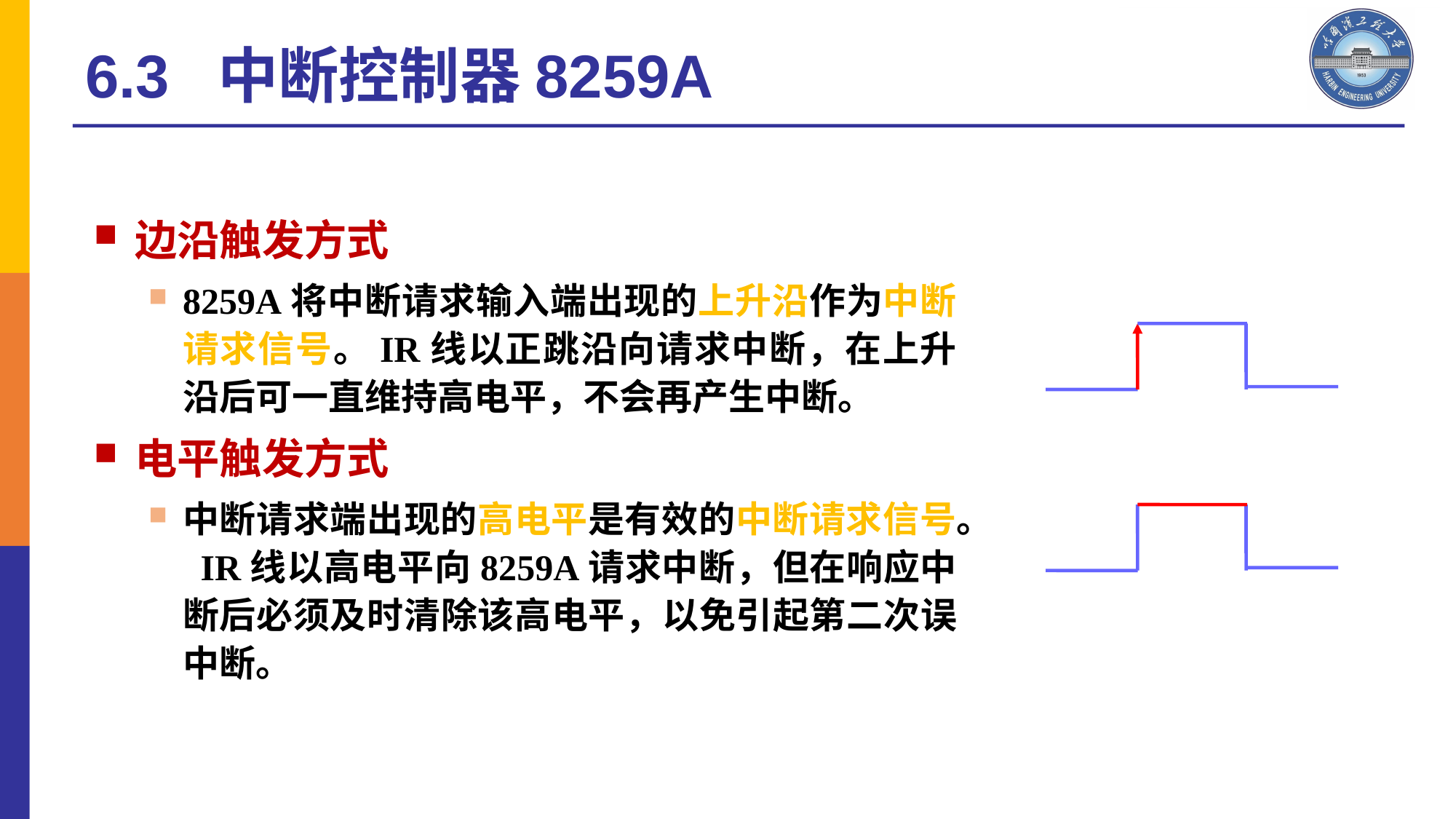

# 6.3  中断控制器8259A
边沿触发方式
8259A将中断请求输入端出现的上升沿作为中断请求信号。IR线以正跳沿向请求中断，在上升沿后可一直维持高电平，不会再产生中断。
电平触发方式
中断请求端出现的高电平是有效的中断请求信号。 IR线以高电平向8259A请求中断，但在响应中断后必须及时清除该高电平，以免引起第二次误中断。